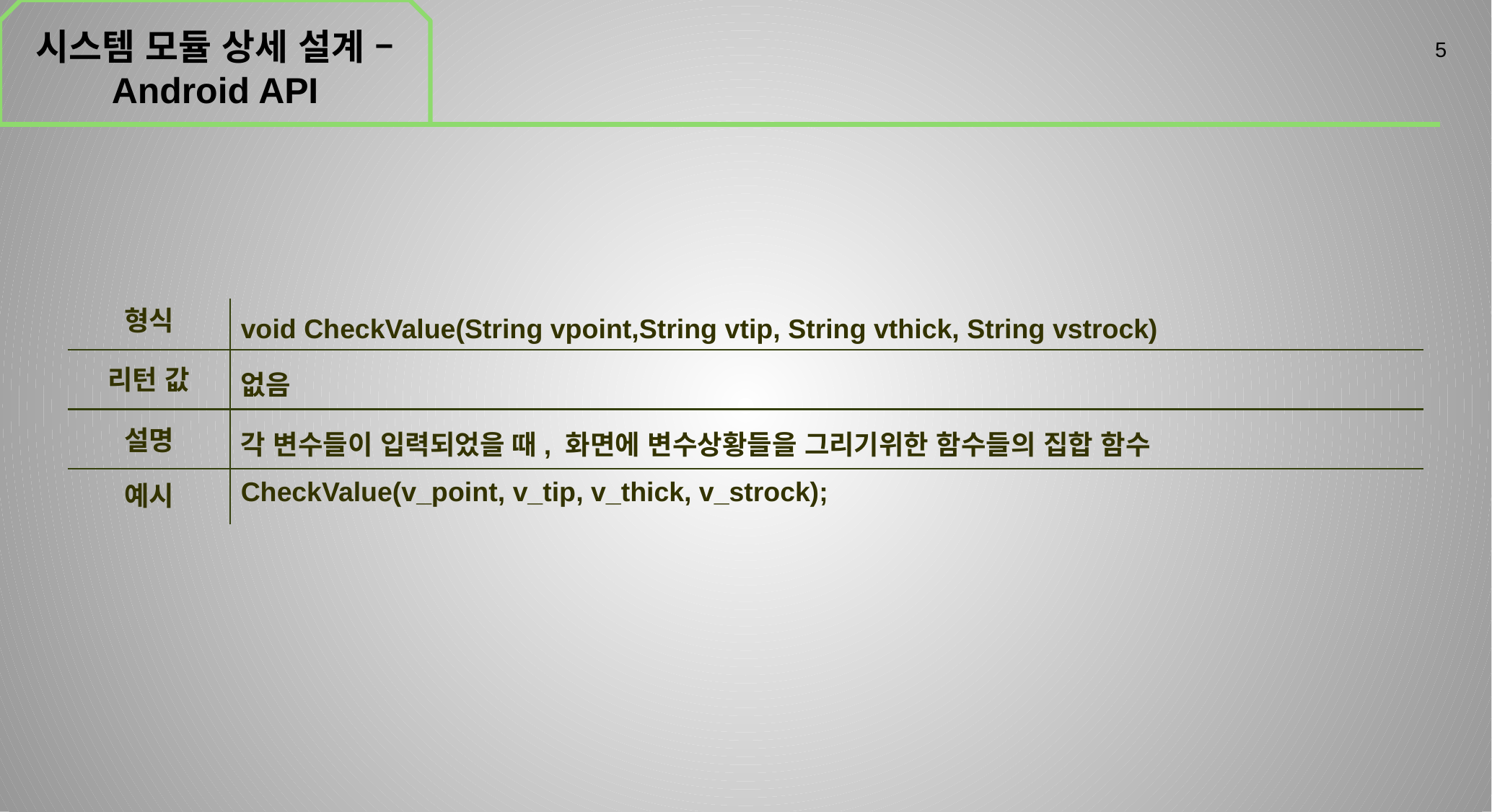

시스템 모듈 상세 설계 – Android API
5
형식
리턴 값
설명
예시
void CheckValue(String vpoint,String vtip, String vthick, String vstrock)
없음
각 변수들이 입력되었을 때, 화면에 변수상황들을 그리기위한 함수들의 집합 함수
CheckValue(v_point, v_tip, v_thick, v_strock);